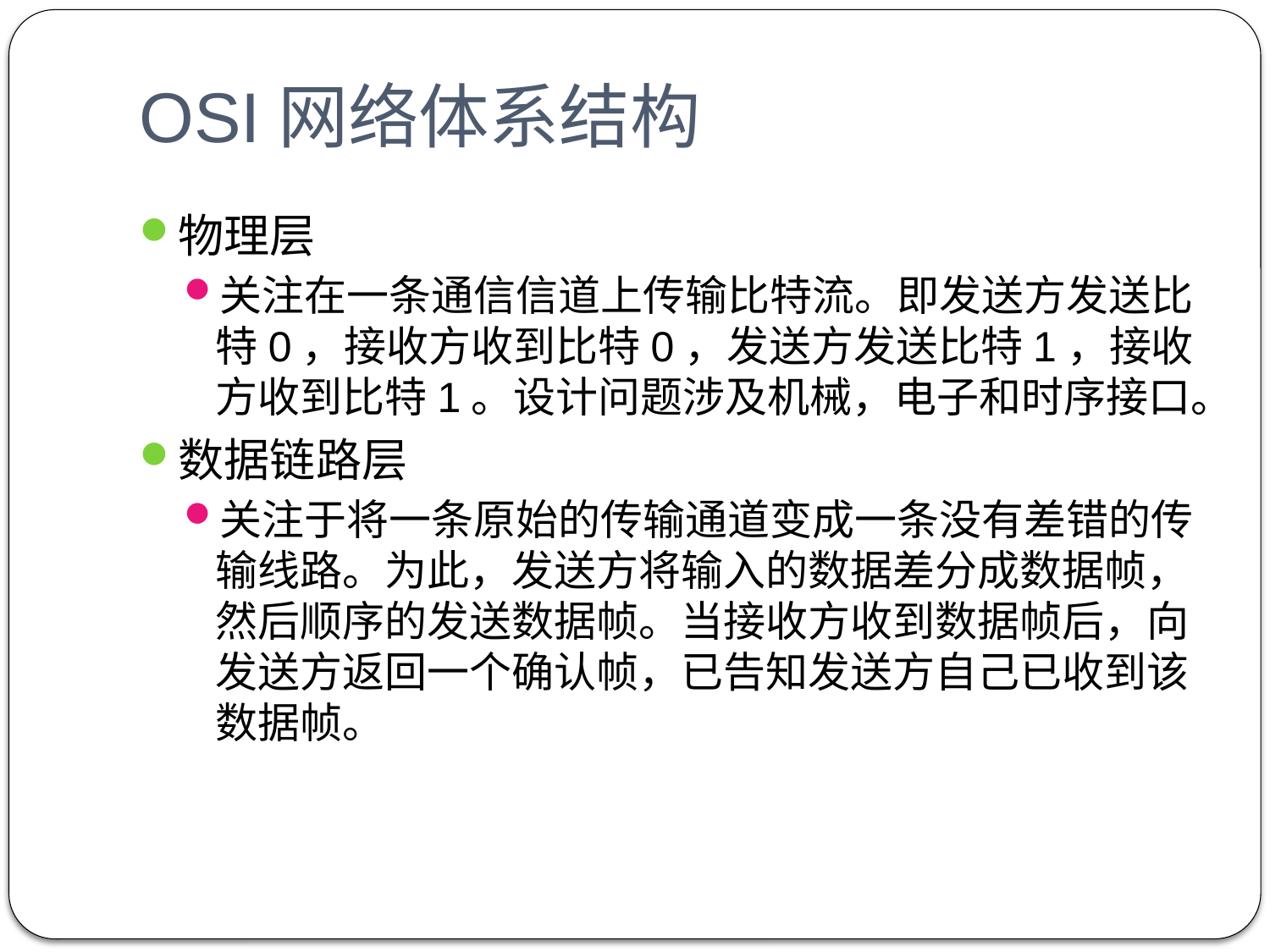

# OSI网络体系结构
物理层
关注在一条通信信道上传输比特流。即发送方发送比特0，接收方收到比特0，发送方发送比特1，接收方收到比特1。设计问题涉及机械，电子和时序接口。
数据链路层
关注于将一条原始的传输通道变成一条没有差错的传输线路。为此，发送方将输入的数据差分成数据帧，然后顺序的发送数据帧。当接收方收到数据帧后，向发送方返回一个确认帧，已告知发送方自己已收到该数据帧。